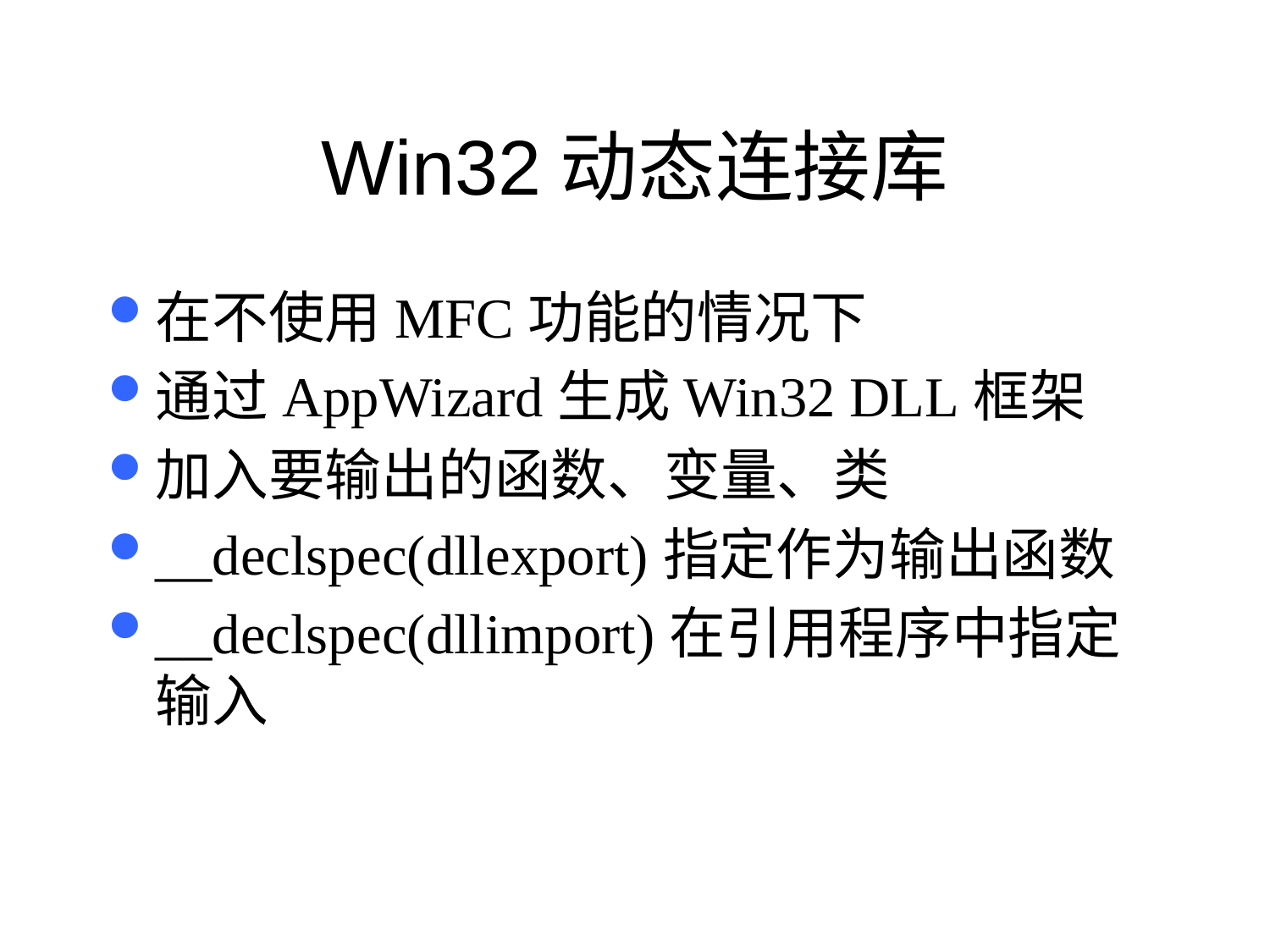

# Win32动态连接库
在不使用MFC功能的情况下
通过AppWizard生成Win32 DLL框架
加入要输出的函数、变量、类
__declspec(dllexport)指定作为输出函数
__declspec(dllimport)在引用程序中指定输入
145